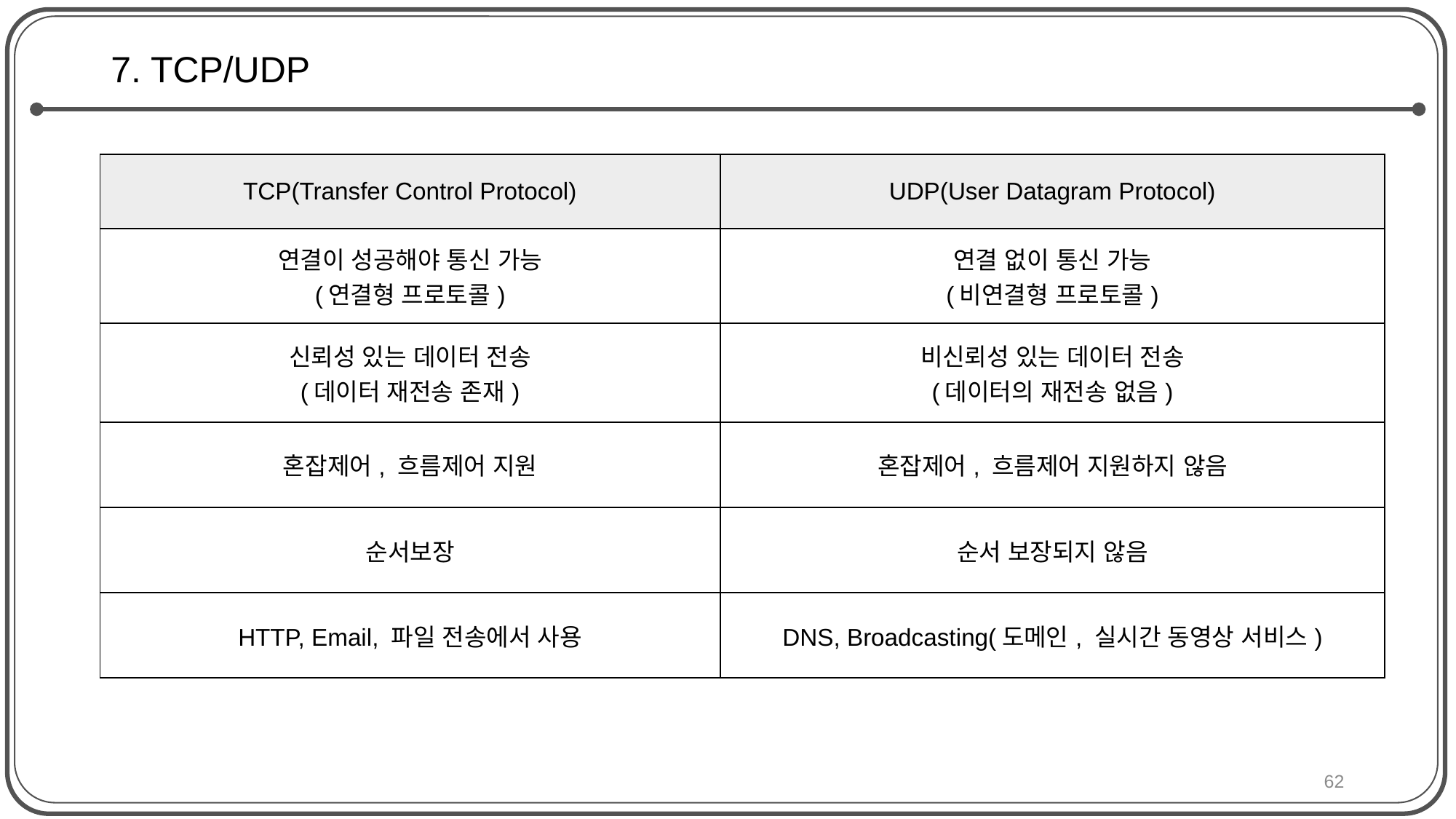

# 7. TCP/UDP
| TCP(Transfer Control Protocol) | UDP(User Datagram Protocol) |
| --- | --- |
| 연결이 성공해야 통신 가능 (연결형 프로토콜) | 연결 없이 통신 가능 (비연결형 프로토콜) |
| 신뢰성 있는 데이터 전송 (데이터 재전송 존재) | 비신뢰성 있는 데이터 전송 (데이터의 재전송 없음) |
| 혼잡제어, 흐름제어 지원 | 혼잡제어, 흐름제어 지원하지 않음 |
| 순서보장 | 순서 보장되지 않음 |
| HTTP, Email, 파일 전송에서 사용 | DNS, Broadcasting(도메인, 실시간 동영상 서비스) |
62